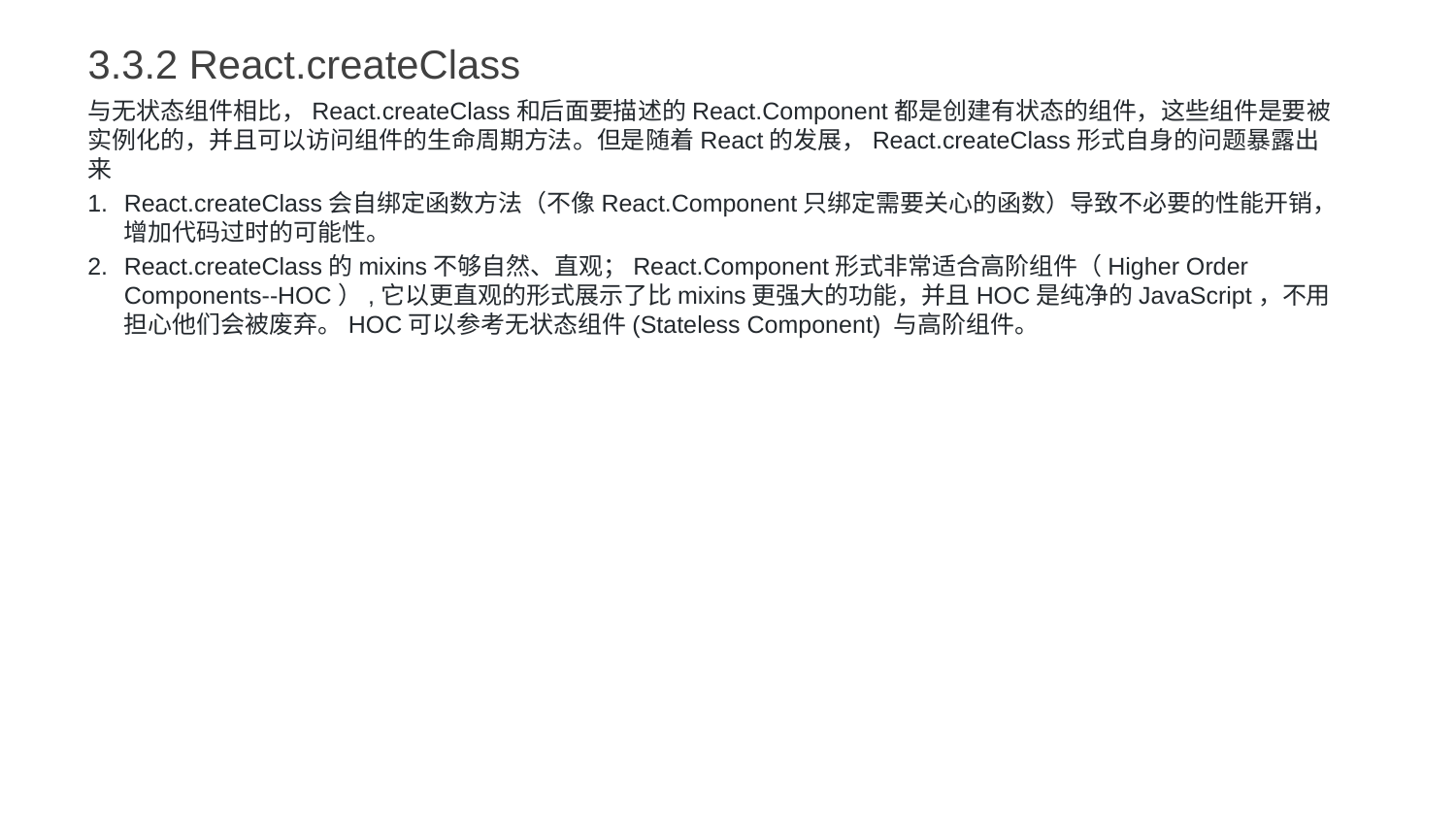

3.3.2 React.createClass
与无状态组件相比，React.createClass和后面要描述的React.Component都是创建有状态的组件，这些组件是要被实例化的，并且可以访问组件的生命周期方法。但是随着React的发展，React.createClass形式自身的问题暴露出来
React.createClass会自绑定函数方法（不像React.Component只绑定需要关心的函数）导致不必要的性能开销，增加代码过时的可能性。
React.createClass的mixins不够自然、直观；React.Component形式非常适合高阶组件（Higher Order Components--HOC）,它以更直观的形式展示了比mixins更强大的功能，并且HOC是纯净的JavaScript，不用担心他们会被废弃。HOC可以参考无状态组件(Stateless Component) 与高阶组件。